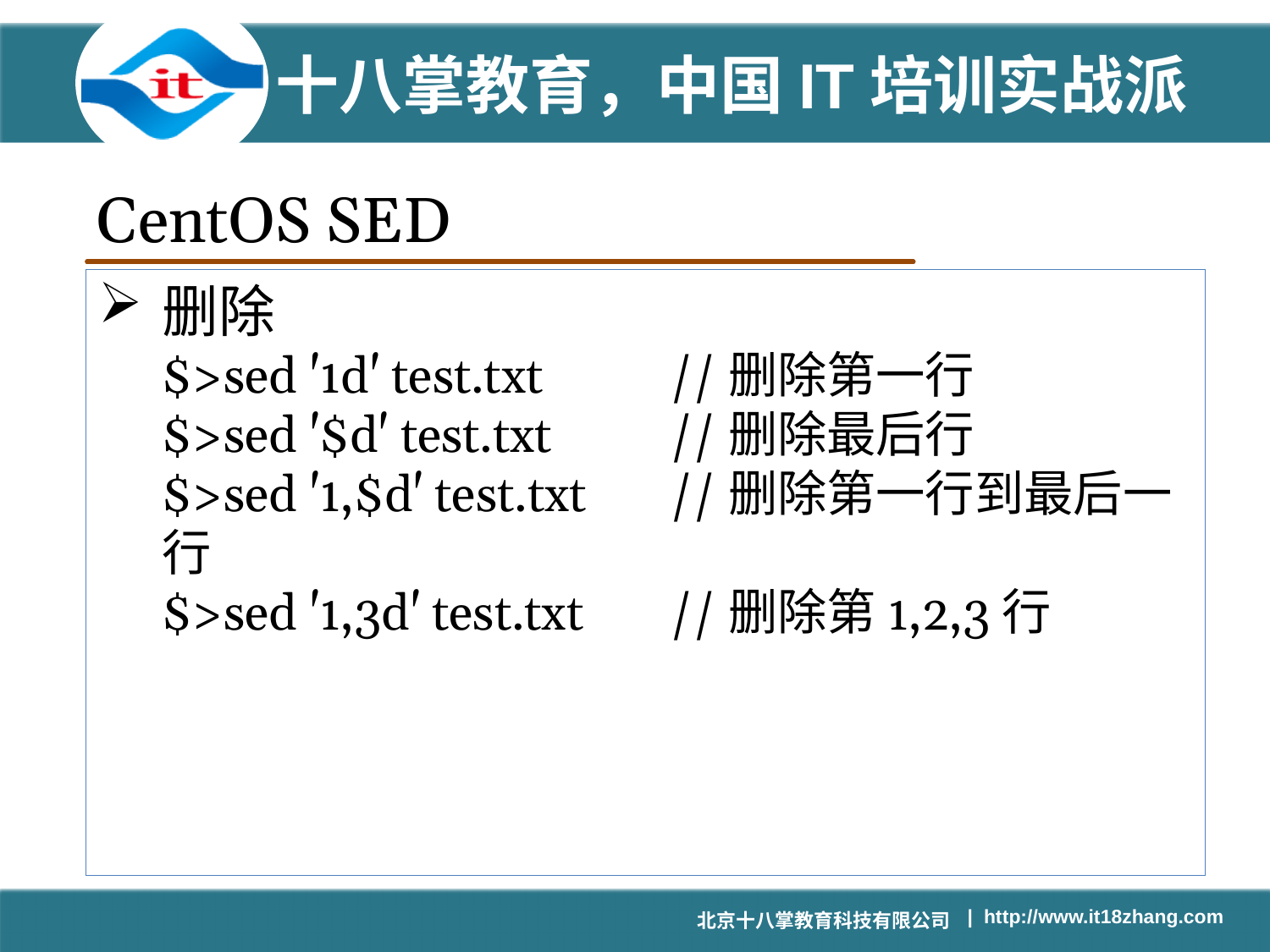

# CentOS SED
删除
$>sed '1d' test.txt	//删除第一行
$>sed '$d' test.txt	//删除最后行
$>sed '1,$d' test.txt	//删除第一行到最后一行
$>sed '1,3d' test.txt	//删除第1,2,3行